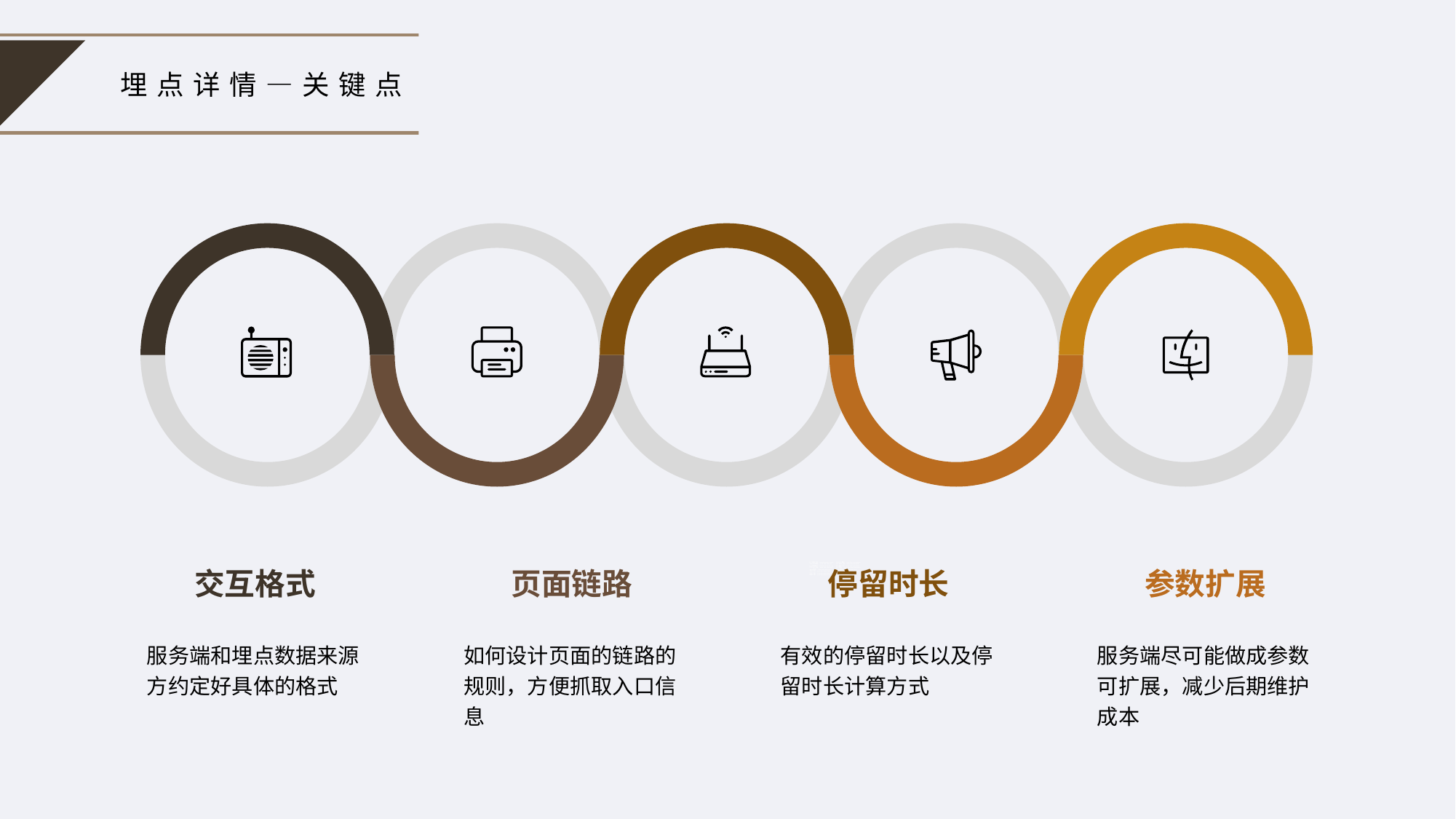

埋点详情—关键点

交互格式
服务端和埋点数据来源方约定好具体的格式
页面链路
如何设计页面的链路的规则，方便抓取入口信息
停留时长
有效的停留时长以及停留时长计算方式
参数扩展
服务端尽可能做成参数可扩展，减少后期维护成本